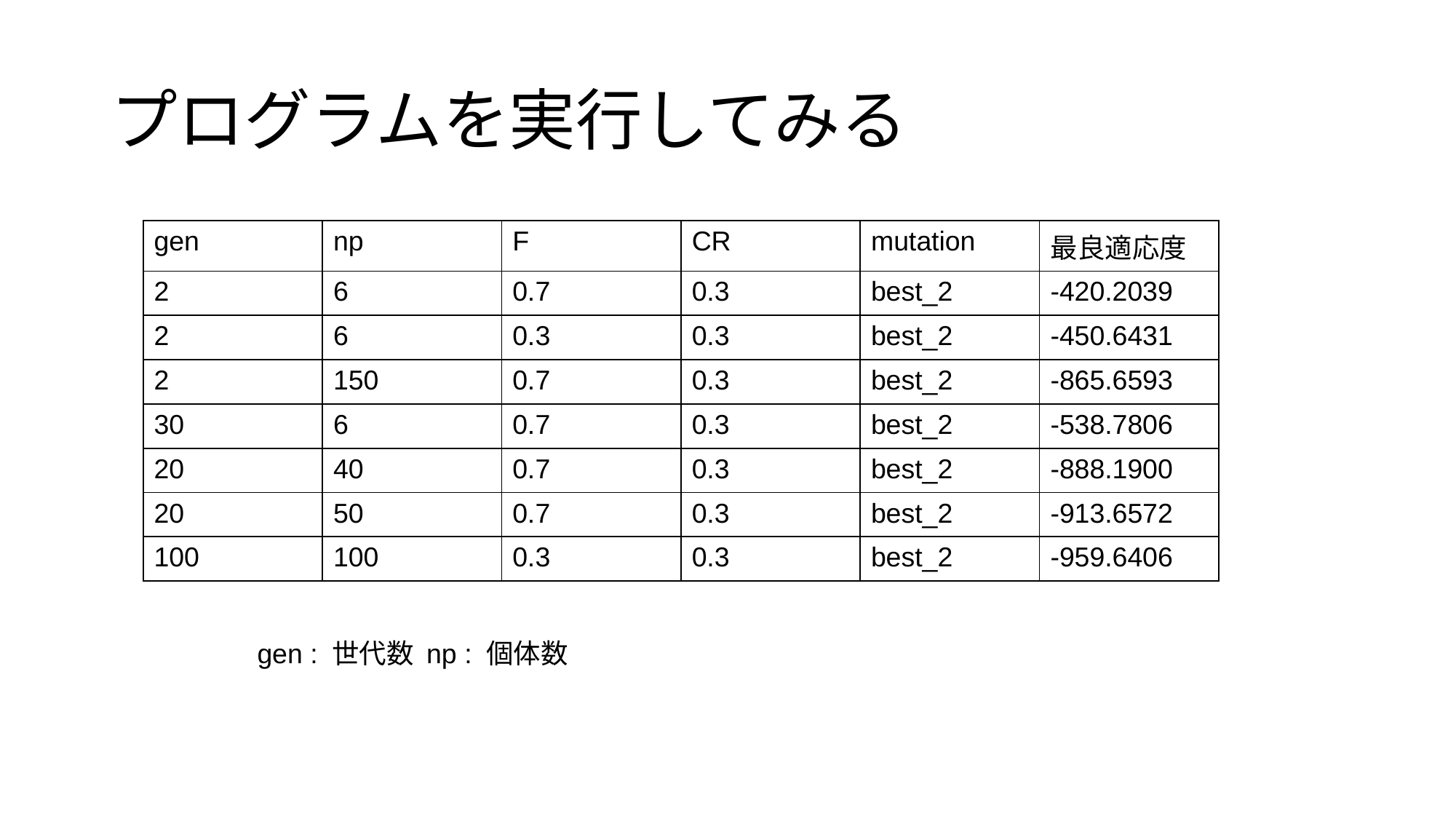

# プログラムを実行してみる
| gen | np | F | CR | mutation | 最良適応度 |
| --- | --- | --- | --- | --- | --- |
| 2 | 6 | 0.7 | 0.3 | best\_2 | -420.2039 |
| 2 | 6 | 0.3 | 0.3 | best\_2 | -450.6431 |
| 2 | 150 | 0.7 | 0.3 | best\_2 | -865.6593 |
| 30 | 6 | 0.7 | 0.3 | best\_2 | -538.7806 |
| 20 | 40 | 0.7 | 0.3 | best\_2 | -888.1900 |
| 20 | 50 | 0.7 | 0.3 | best\_2 | -913.6572 |
| 100 | 100 | 0.3 | 0.3 | best\_2 | -959.6406 |
gen : 世代数 np : 個体数